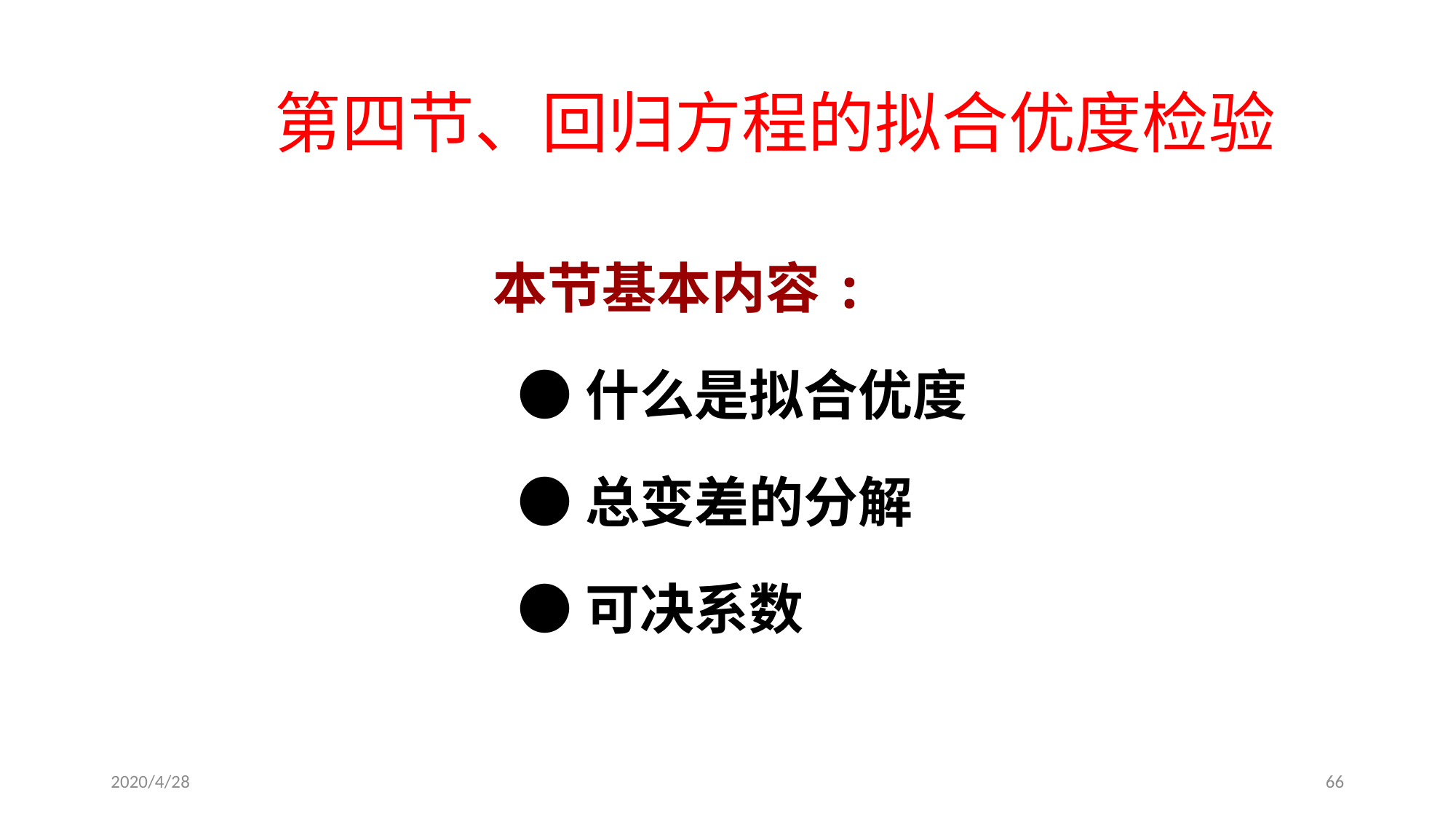

# 第四节、回归方程的拟合优度检验
本节基本内容:
  ●什么是拟合优度
  ●总变差的分解
  ●可决系数

2020/4/28
66